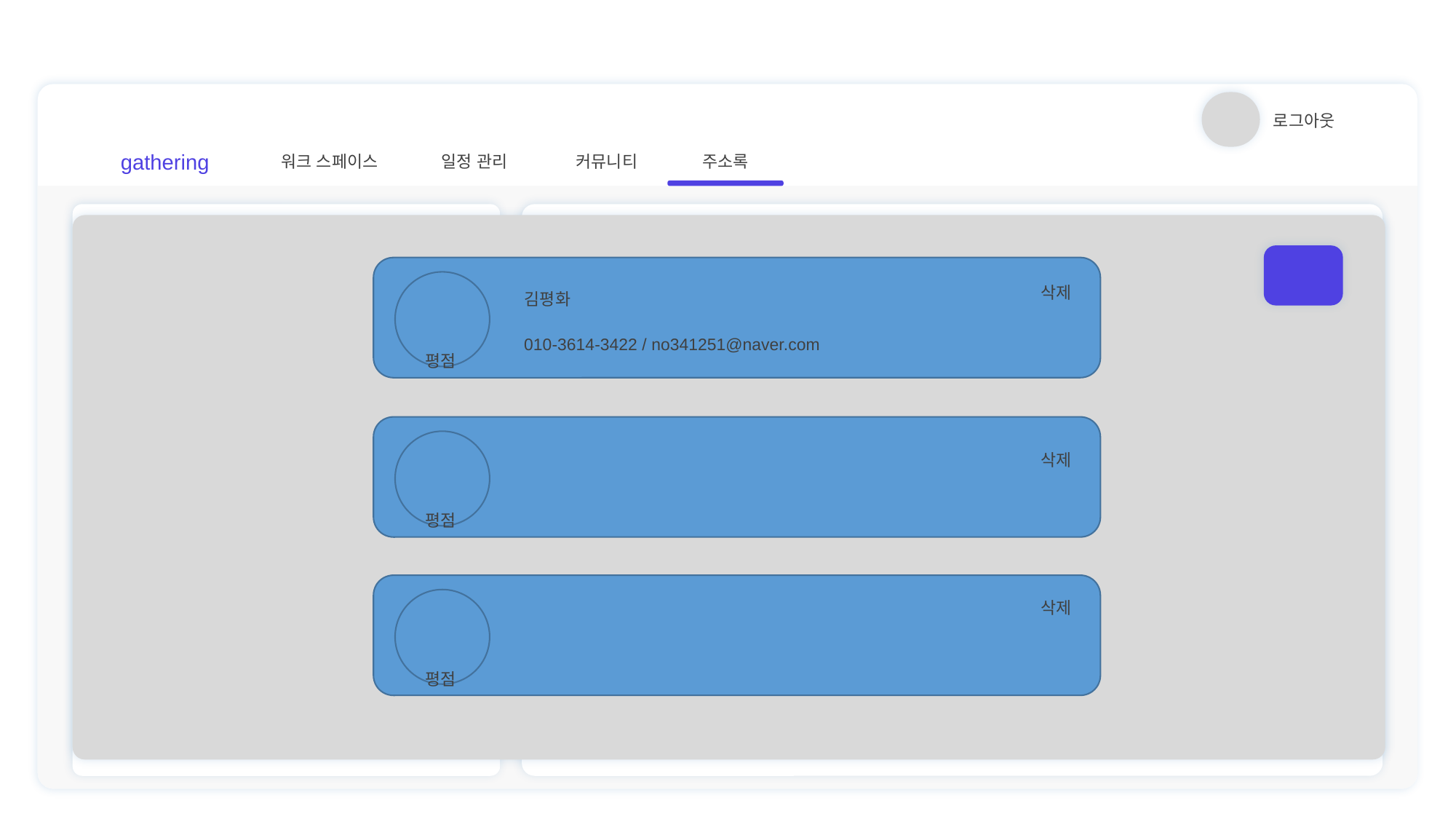

로그아웃
워크 스페이스
일정 관리
커뮤니티
주소록
gathering

+
삭제

김평화
010-3614-3422 / no341251@naver.com
평점

삭제
평점

삭제

평점